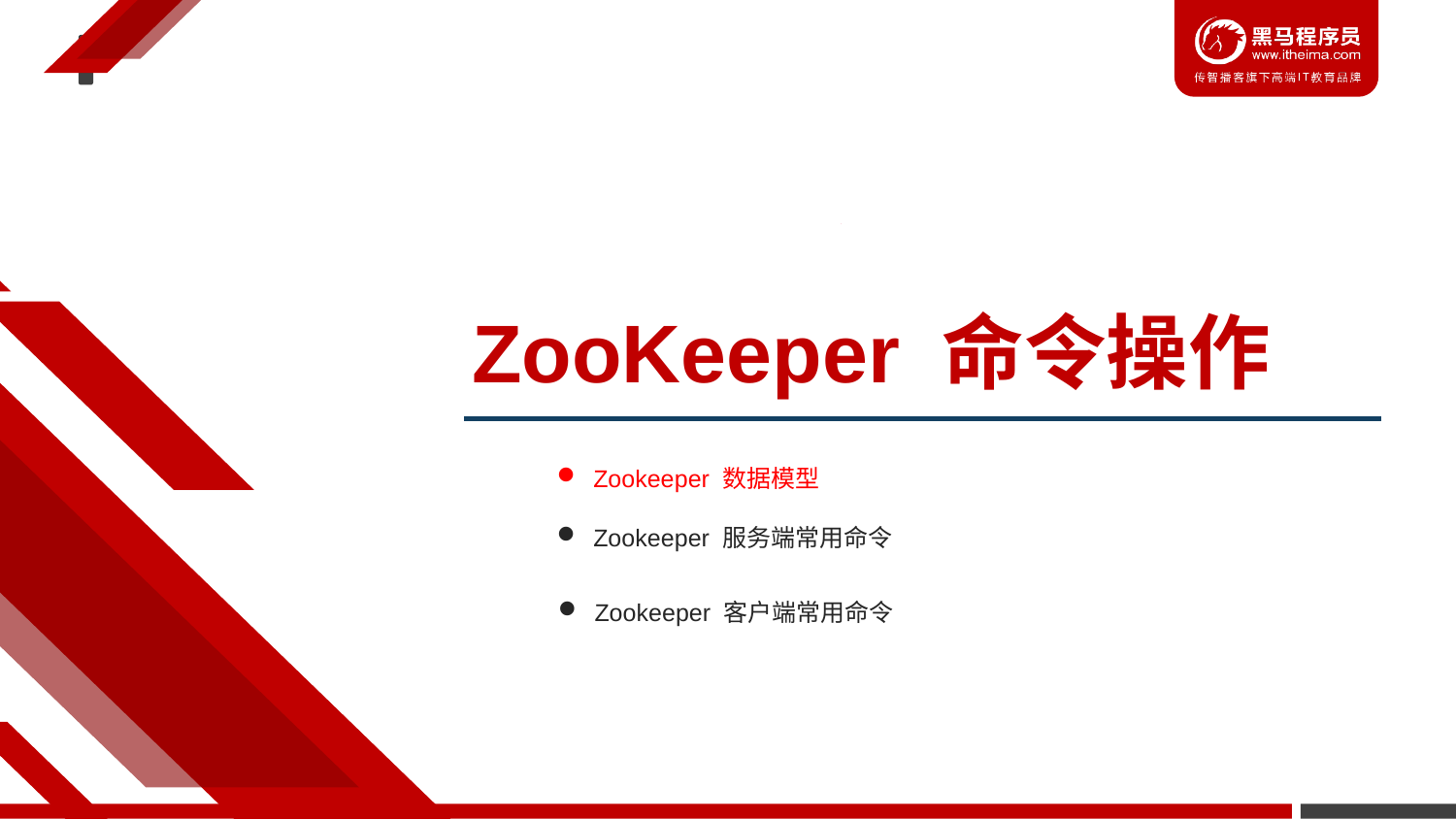

ZooKeeper 命令操作
Zookeeper 数据模型
Zookeeper 服务端常用命令
Zookeeper 客户端常用命令